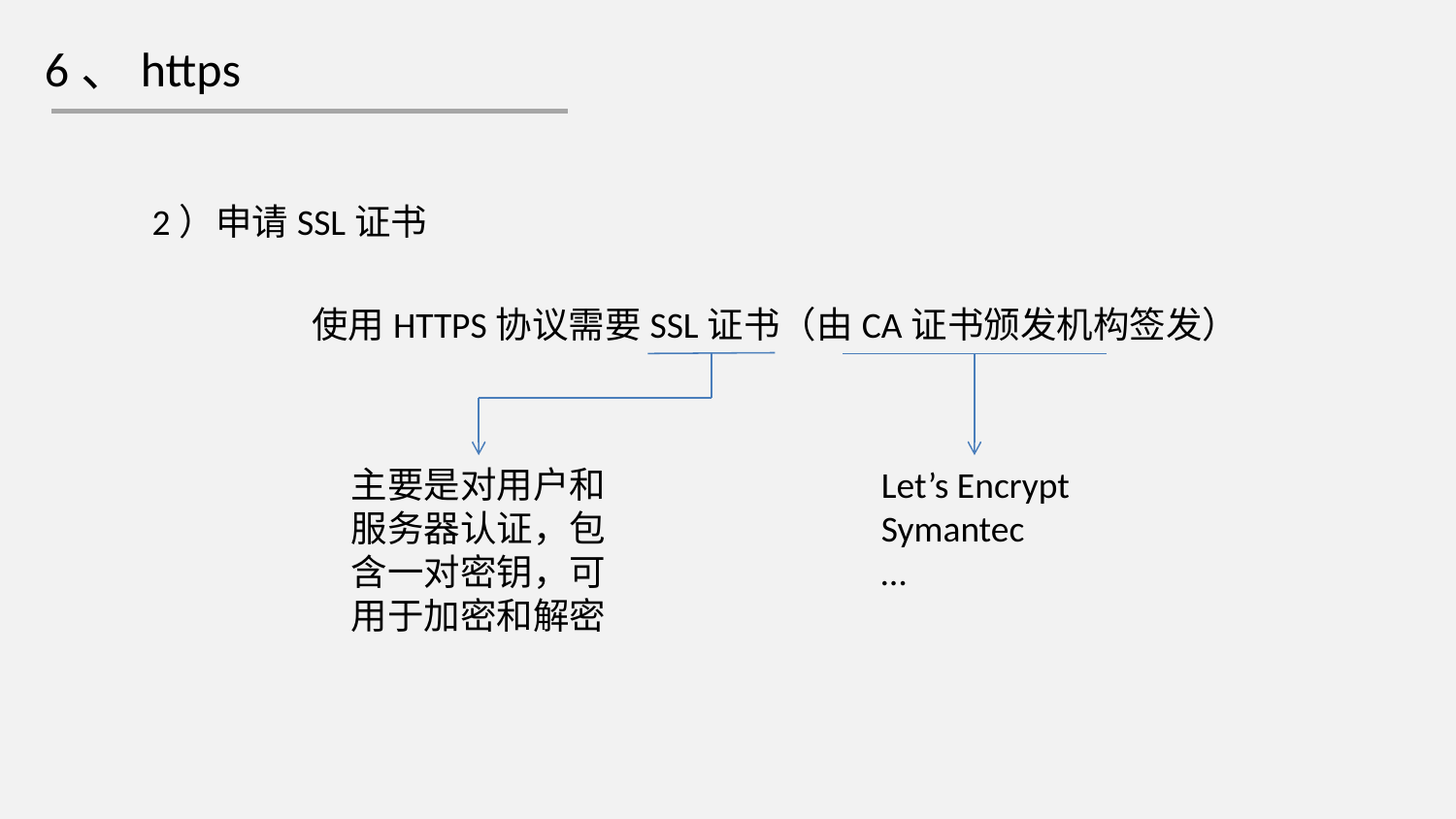

6、https
2）申请SSL证书
使用HTTPS协议需要SSL证书（由CA证书颁发机构签发）
主要是对用户和服务器认证，包含一对密钥，可用于加密和解密
Let’s Encrypt
Symantec
…